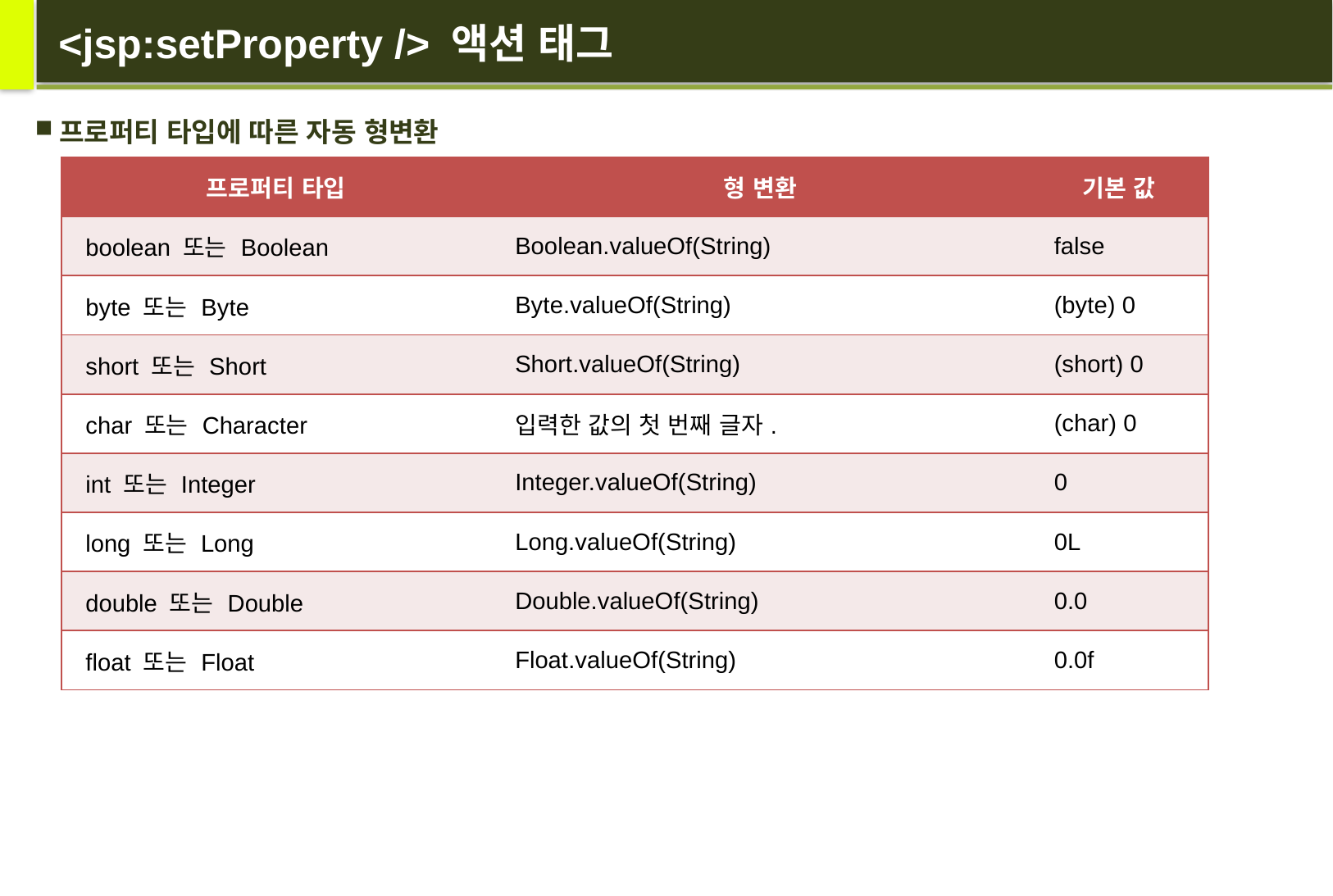

# <jsp:setProperty /> 액션 태그
프로퍼티 타입에 따른 자동 형변환
| 프로퍼티 타입 | 형 변환 | 기본 값 |
| --- | --- | --- |
| boolean 또는 Boolean | Boolean.valueOf(String) | false |
| byte 또는 Byte | Byte.valueOf(String) | (byte) 0 |
| short 또는 Short | Short.valueOf(String) | (short) 0 |
| char 또는 Character | 입력한 값의 첫 번째 글자. | (char) 0 |
| int 또는 Integer | Integer.valueOf(String) | 0 |
| long 또는 Long | Long.valueOf(String) | 0L |
| double 또는 Double | Double.valueOf(String) | 0.0 |
| float 또는 Float | Float.valueOf(String) | 0.0f |